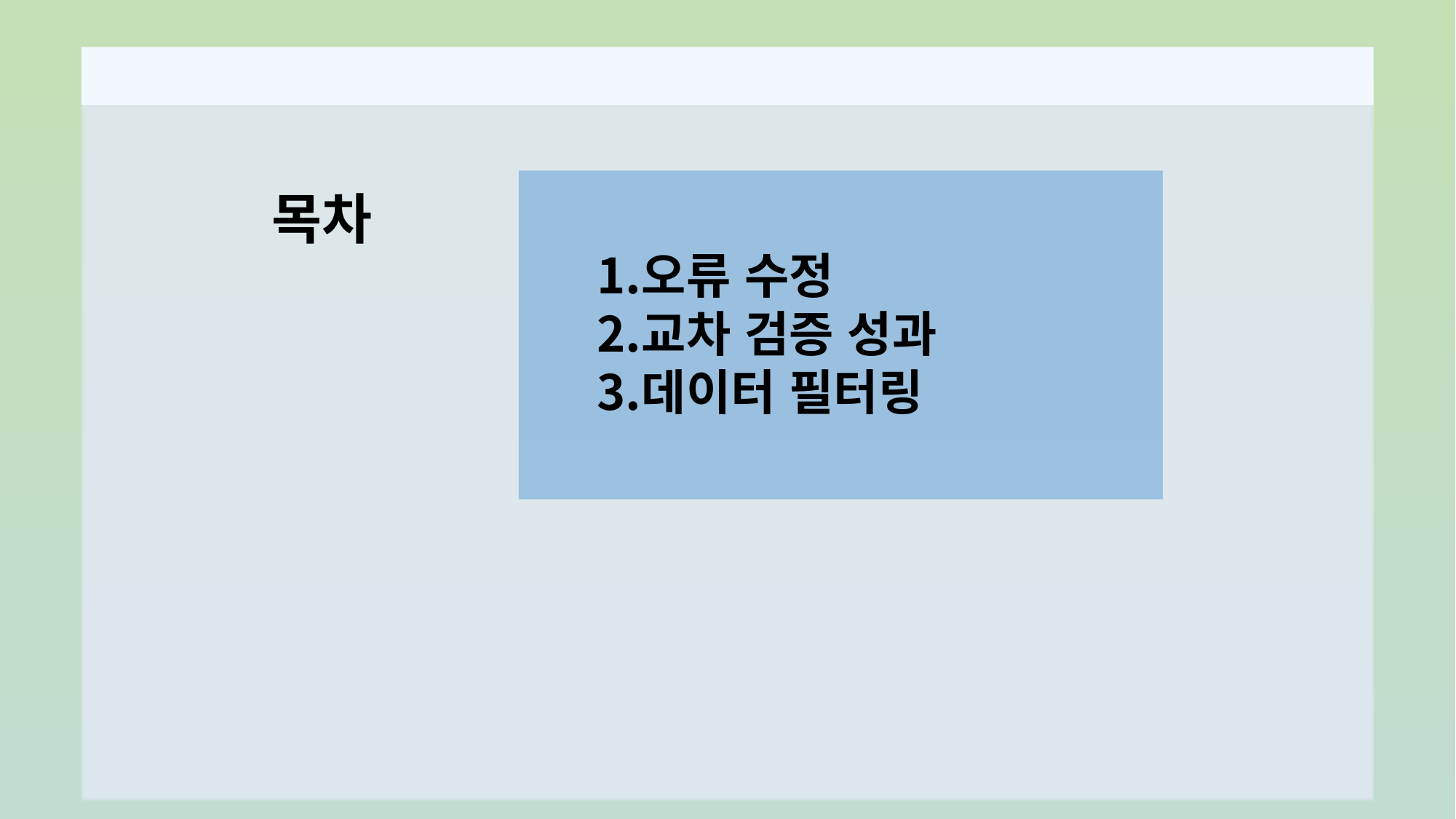

목차

오류 수정
교차 검증 성과
데이터 필터링